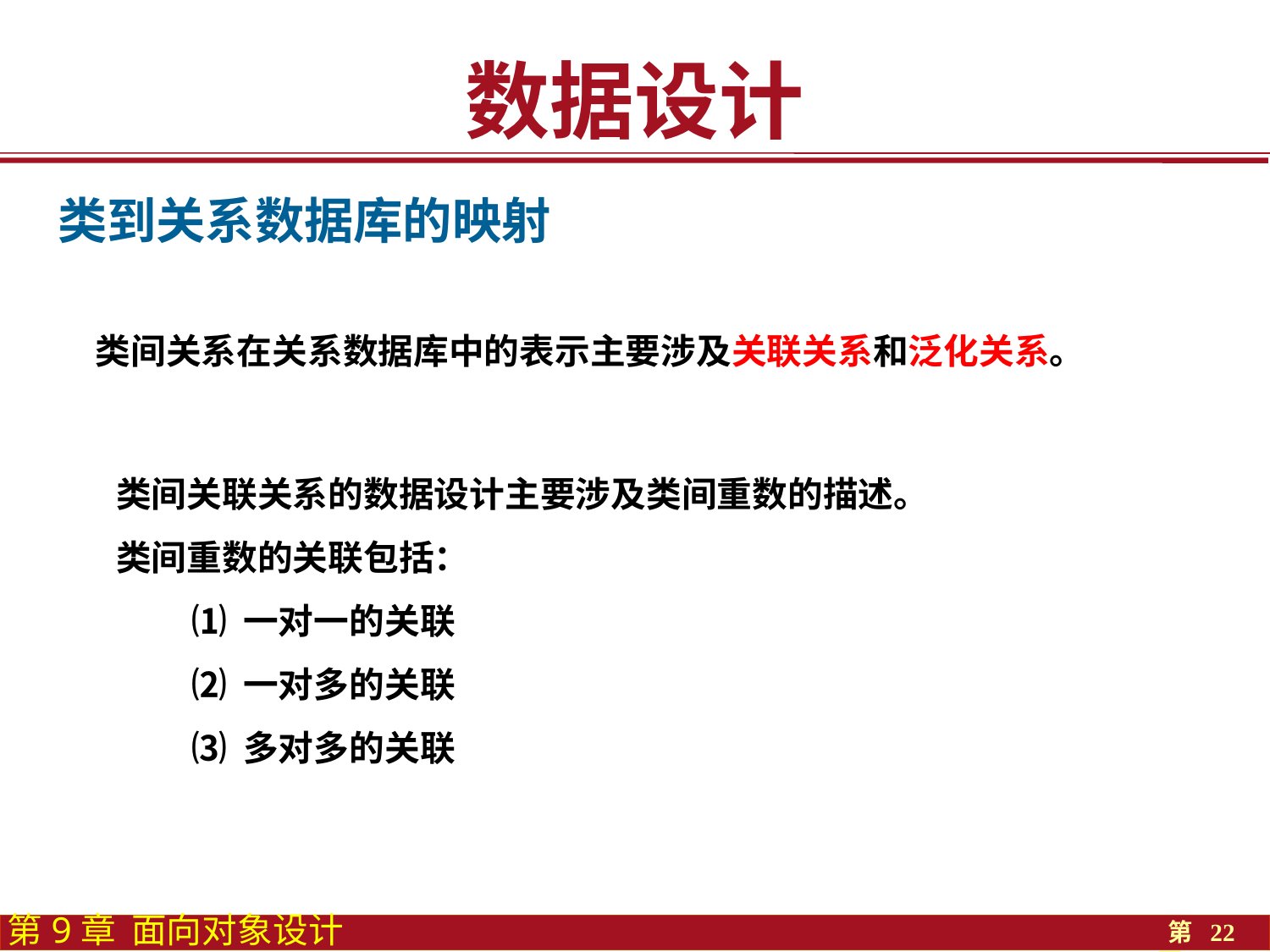

数据设计
类到关系数据库的映射
类间关系在关系数据库中的表示主要涉及关联关系和泛化关系。
类间关联关系的数据设计主要涉及类间重数的描述。
类间重数的关联包括：
⑴ 一对一的关联
⑵ 一对多的关联
⑶ 多对多的关联